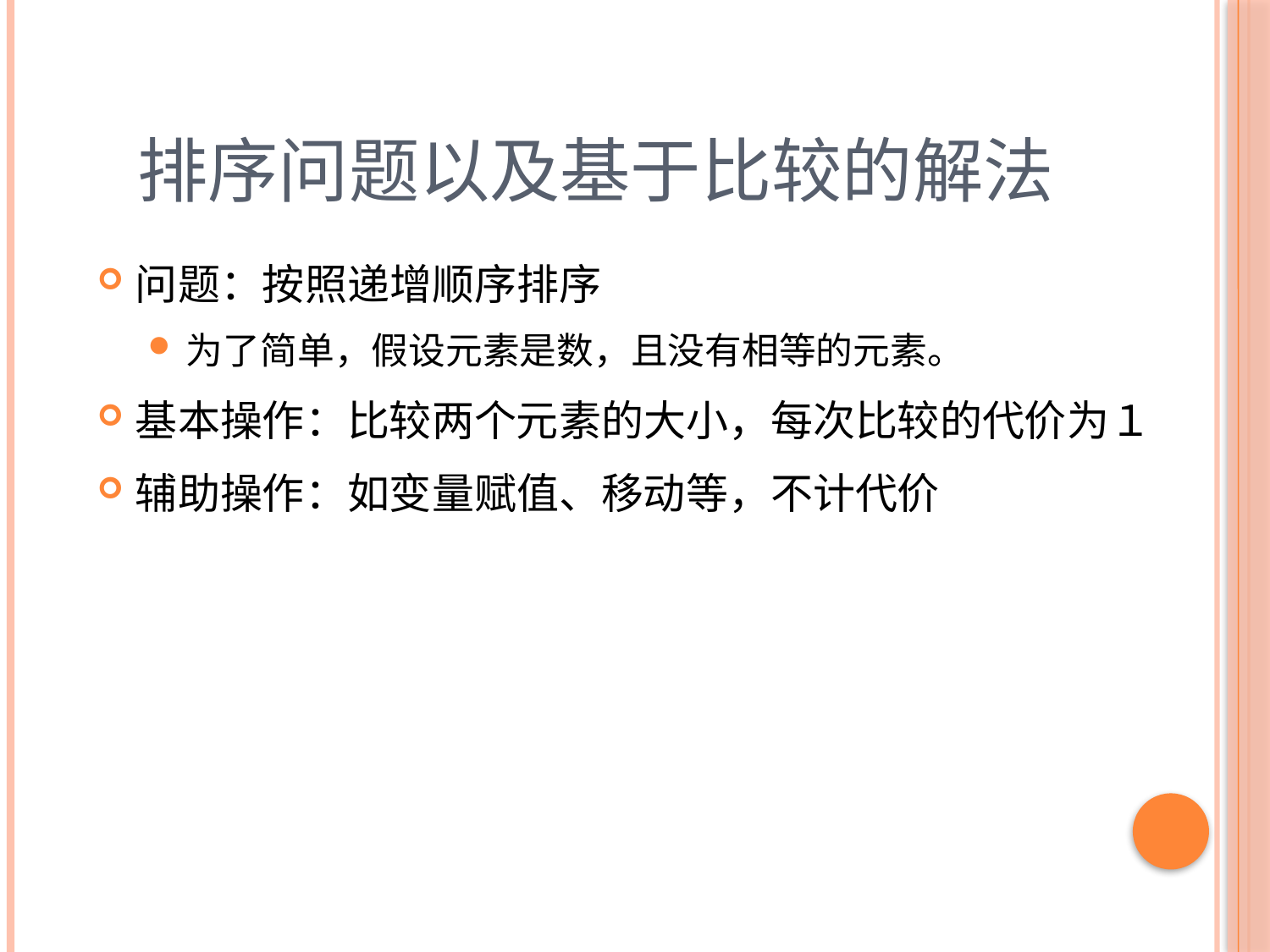

# 排序问题以及基于比较的解法
问题：按照递增顺序排序
为了简单，假设元素是数，且没有相等的元素。
基本操作：比较两个元素的大小，每次比较的代价为１
辅助操作：如变量赋值、移动等，不计代价